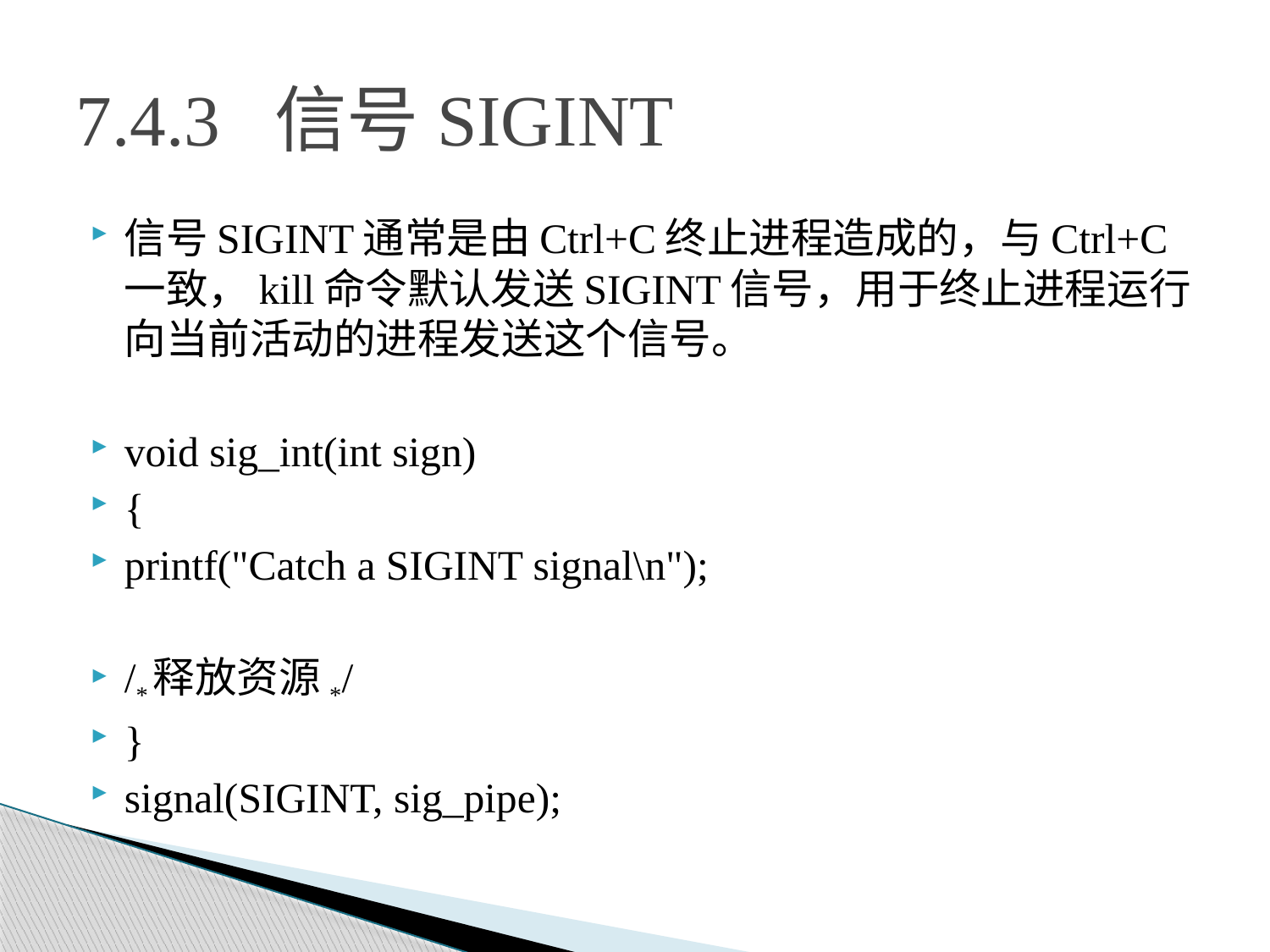

# 7.4.3  信号SIGINT
信号SIGINT通常是由Ctrl+C终止进程造成的，与Ctrl+C一致，kill命令默认发送SIGINT信号，用于终止进程运行向当前活动的进程发送这个信号。

void sig_int(int sign)
{
printf("Catch a SIGINT signal\n");

/*释放资源*/
}
signal(SIGINT, sig_pipe);